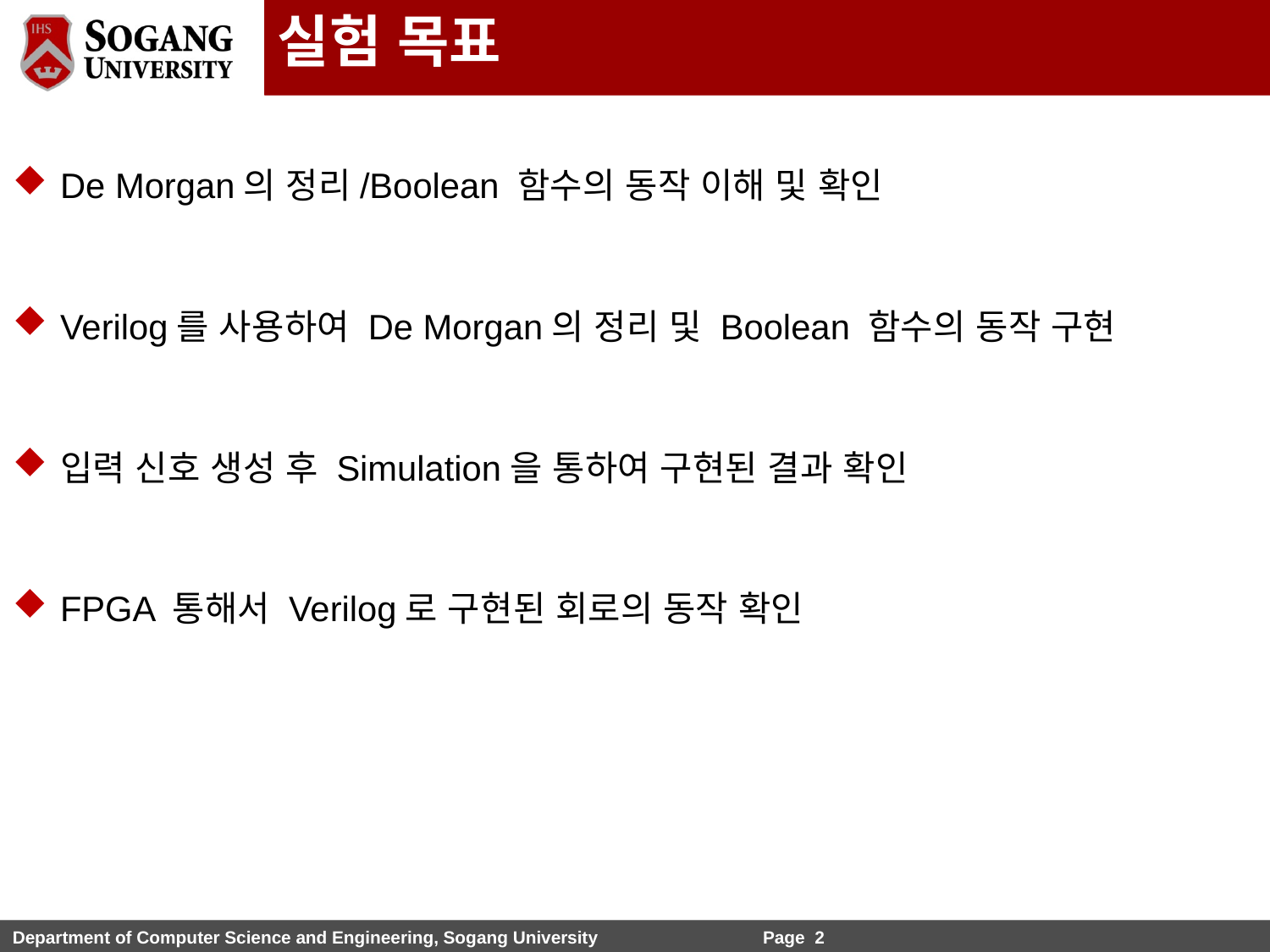

실험 목표
De Morgan의 정리/Boolean 함수의 동작 이해 및 확인

Verilog를 사용하여 De Morgan의 정리 및 Boolean 함수의 동작 구현

입력 신호 생성 후 Simulation을 통하여 구현된 결과 확인

FPGA 통해서 Verilog로 구현된 회로의 동작 확인